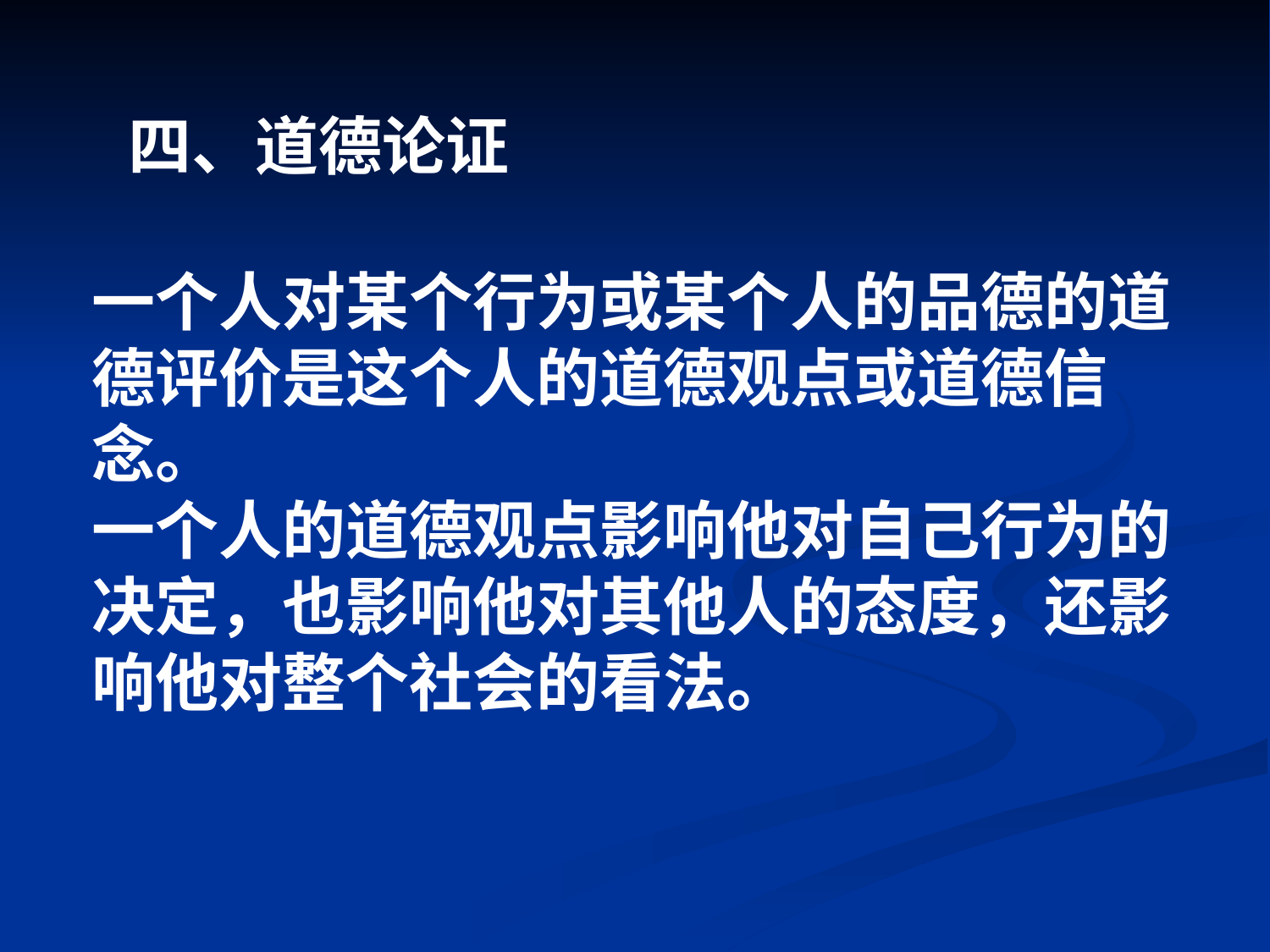

四、道德论证

一个人对某个行为或某个人的品德的道德评价是这个人的道德观点或道德信念。
一个人的道德观点影响他对自己行为的决定，也影响他对其他人的态度，还影响他对整个社会的看法。